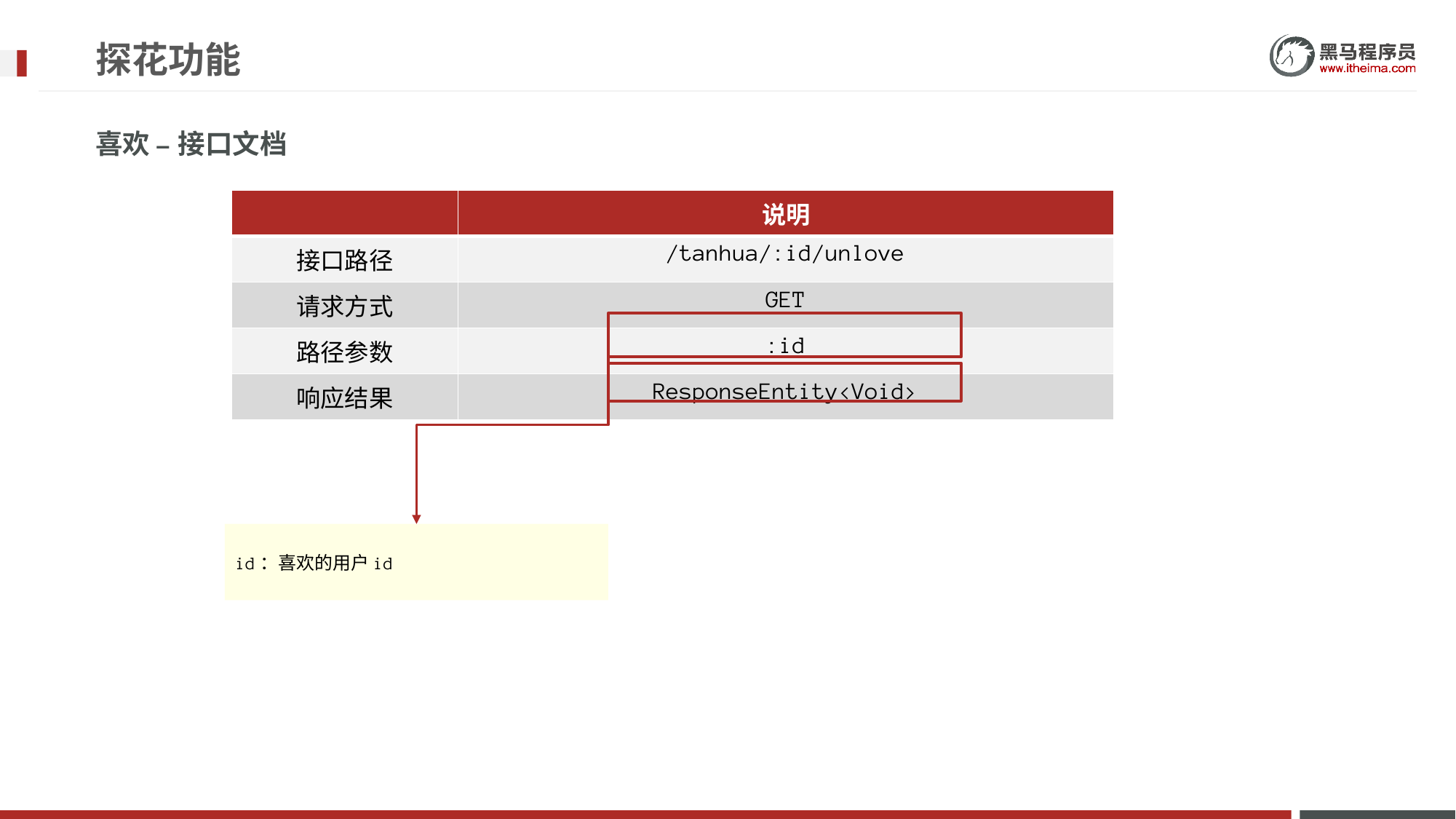

# 探花功能
喜欢-接口文档
|  | 说明 |
| --- | --- |
| 接口路径 | /tanhua/:id/unlove |
| 请求方式 | GET |
| 路径参数 | :id |
| 响应结果 | ResponseEntity<Void> |

id：喜欢的用户id